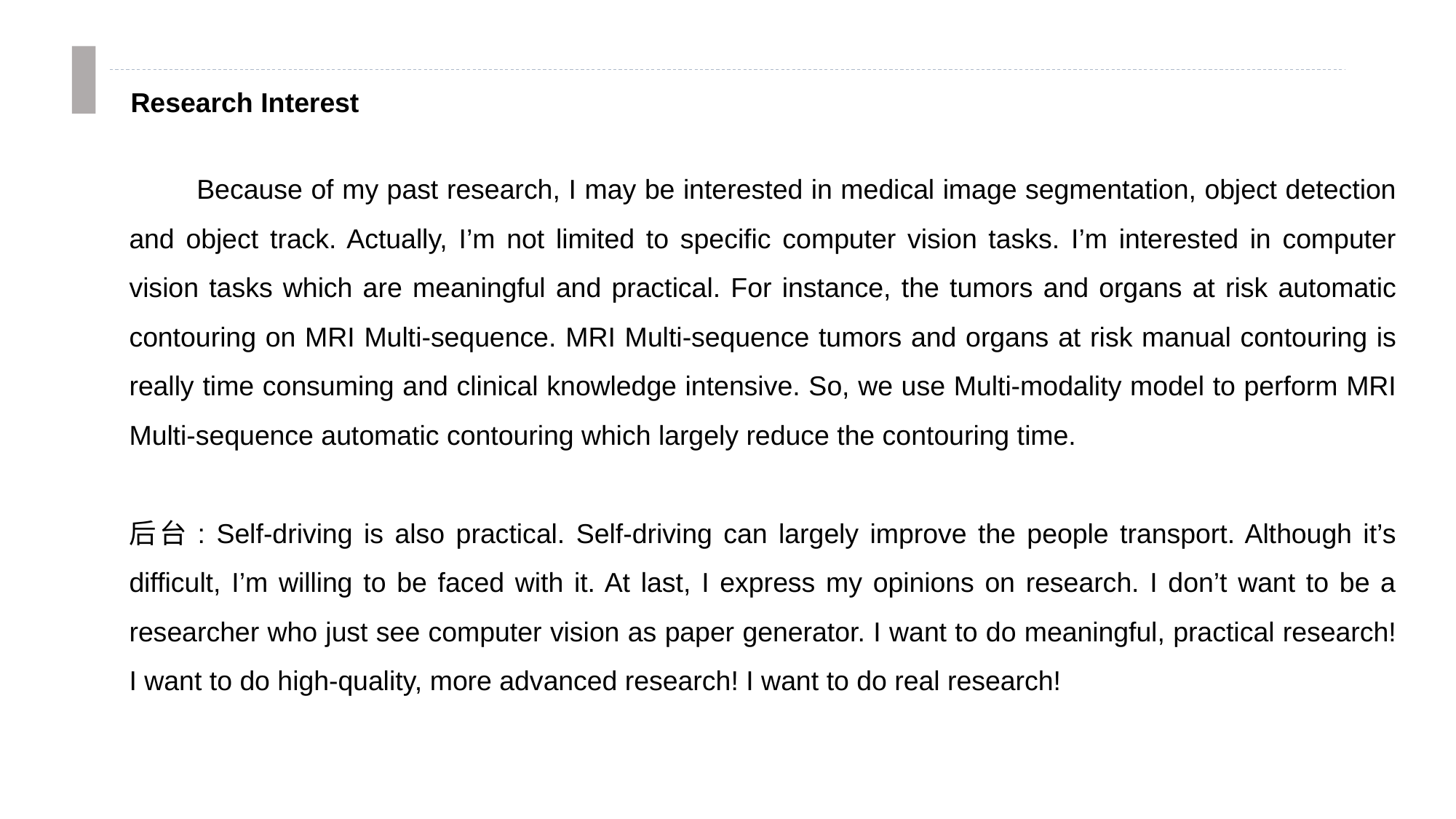

Research Interest
        Because of my past research, I may be interested in medical image segmentation, object detection and object track. Actually, I’m not limited to specific computer vision tasks. I’m interested in computer vision tasks which are meaningful and practical. For instance, the tumors and organs at risk automatic contouring on MRI Multi-sequence. MRI Multi-sequence tumors and organs at risk manual contouring is really time consuming and clinical knowledge intensive. So, we use Multi-modality model to perform MRI Multi-sequence automatic contouring which largely reduce the contouring time.

后台: Self-driving is also practical. Self-driving can largely improve the people transport. Although it’s difficult, I’m willing to be faced with it. At last, I express my opinions on research. I don’t want to be a researcher who just see computer vision as paper generator. I want to do meaningful, practical research! I want to do high-quality, more advanced research! I want to do real research!